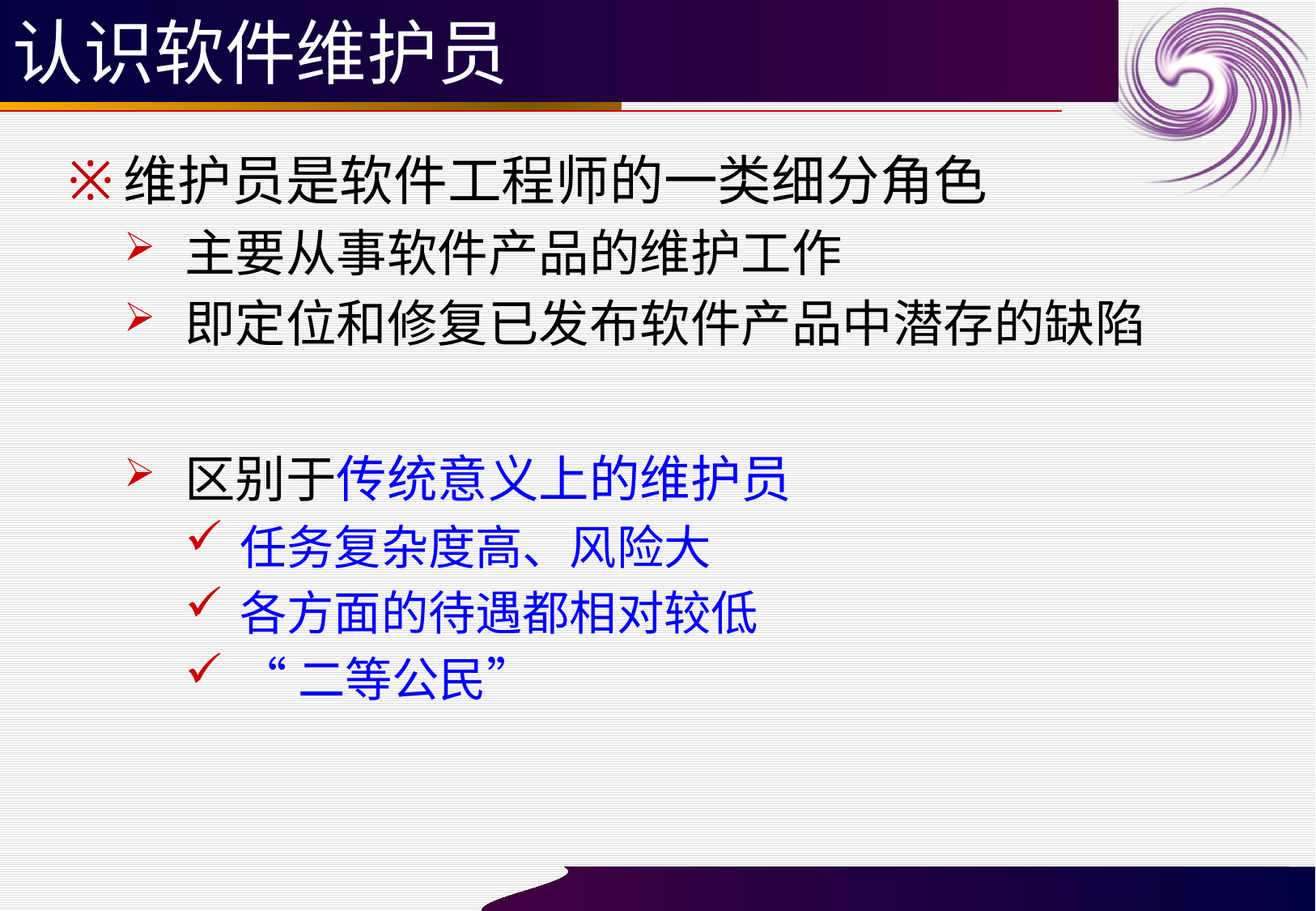

# 认识软件维护员
维护员是软件工程师的一类细分角色
主要从事软件产品的维护工作
即定位和修复已发布软件产品中潜存的缺陷

区别于传统意义上的维护员
任务复杂度高、风险大
各方面的待遇都相对较低
“二等公民”